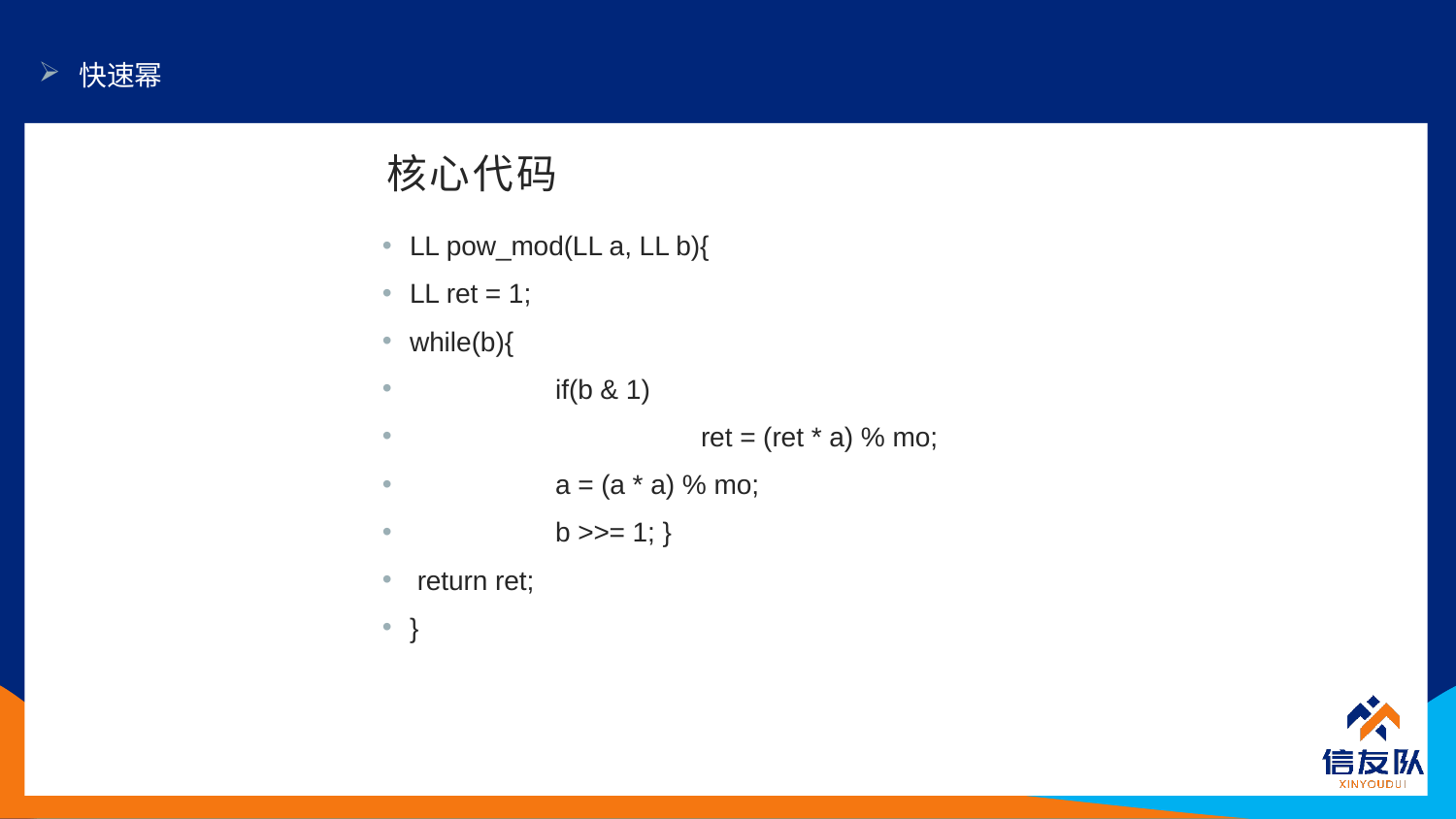

快速幂
核心代码

LL pow_mod(LL a, LL b){
LL ret = 1;
while(b){
	if(b & 1)
		ret = (ret * a) % mo;
	a = (a * a) % mo;
	b >>= 1; }
 return ret;
}